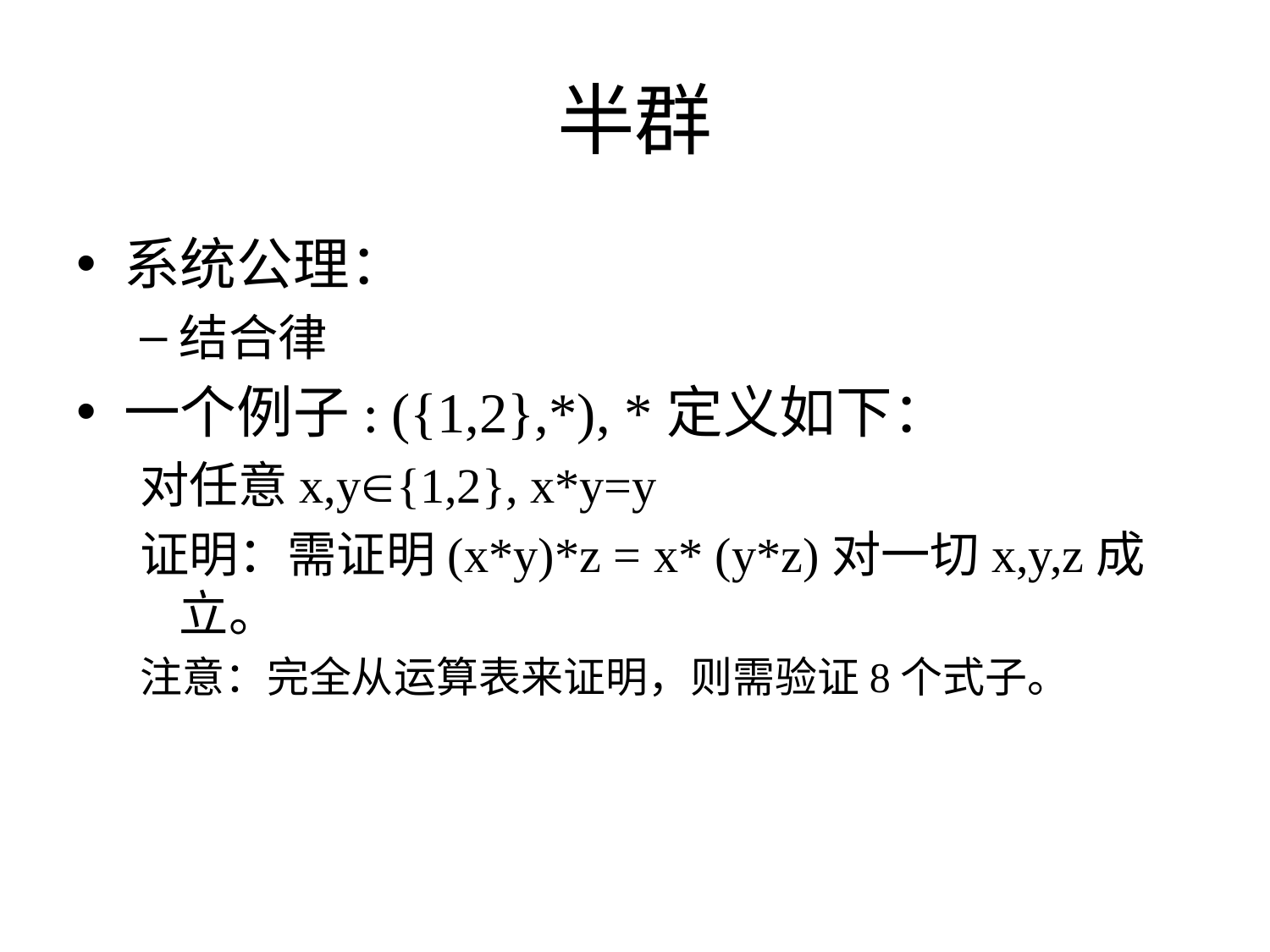

# 半群
系统公理：
结合律
一个例子: ({1,2},*), *定义如下：
对任意x,y∈{1,2}, x*y=y
证明：需证明(x*y)*z = x* (y*z)对一切x,y,z成立。
注意：完全从运算表来证明，则需验证8个式子。